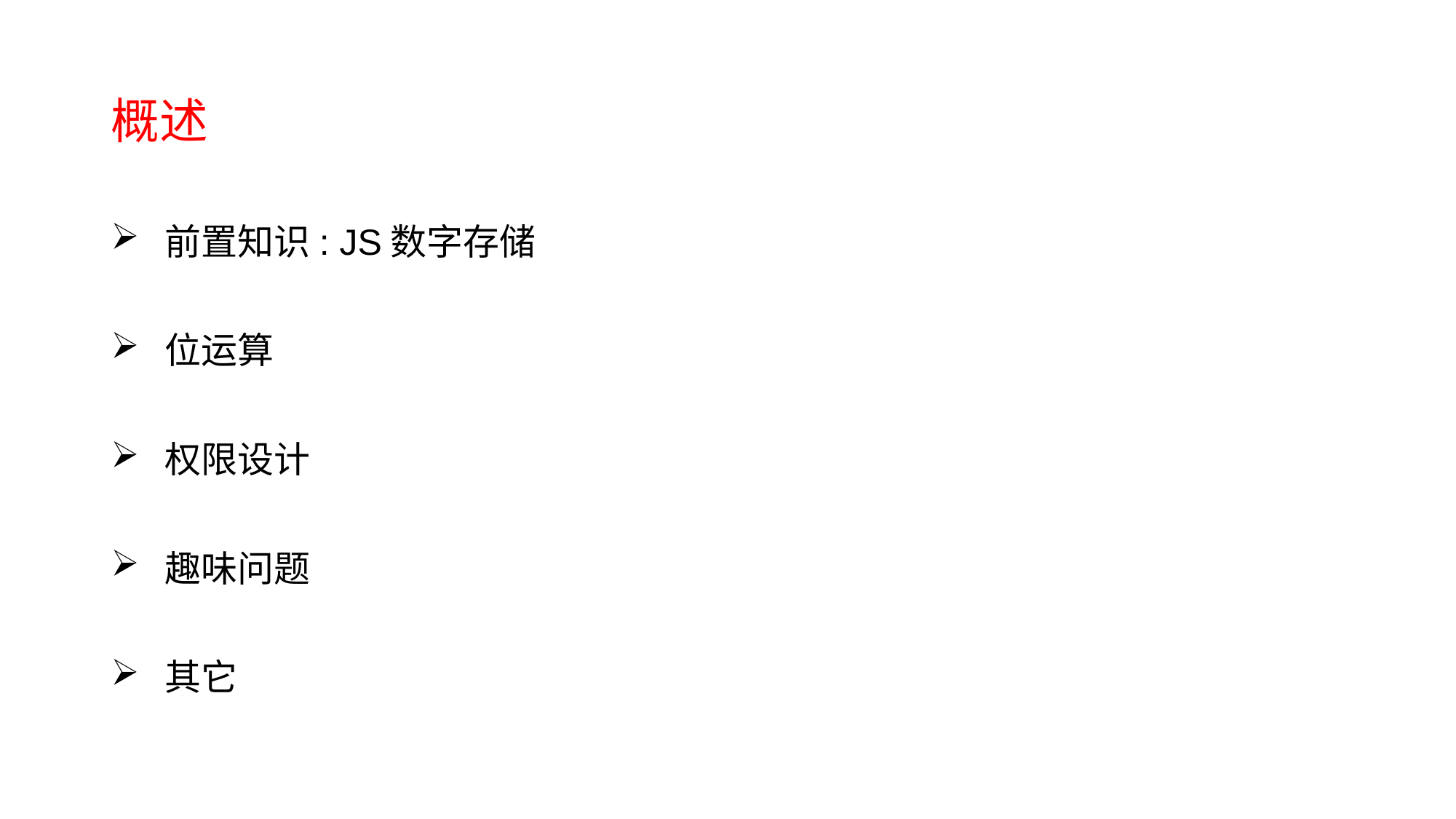

# 概述
  前置知识: JS数字存储

  位运算

  权限设计

  趣味问题

  其它